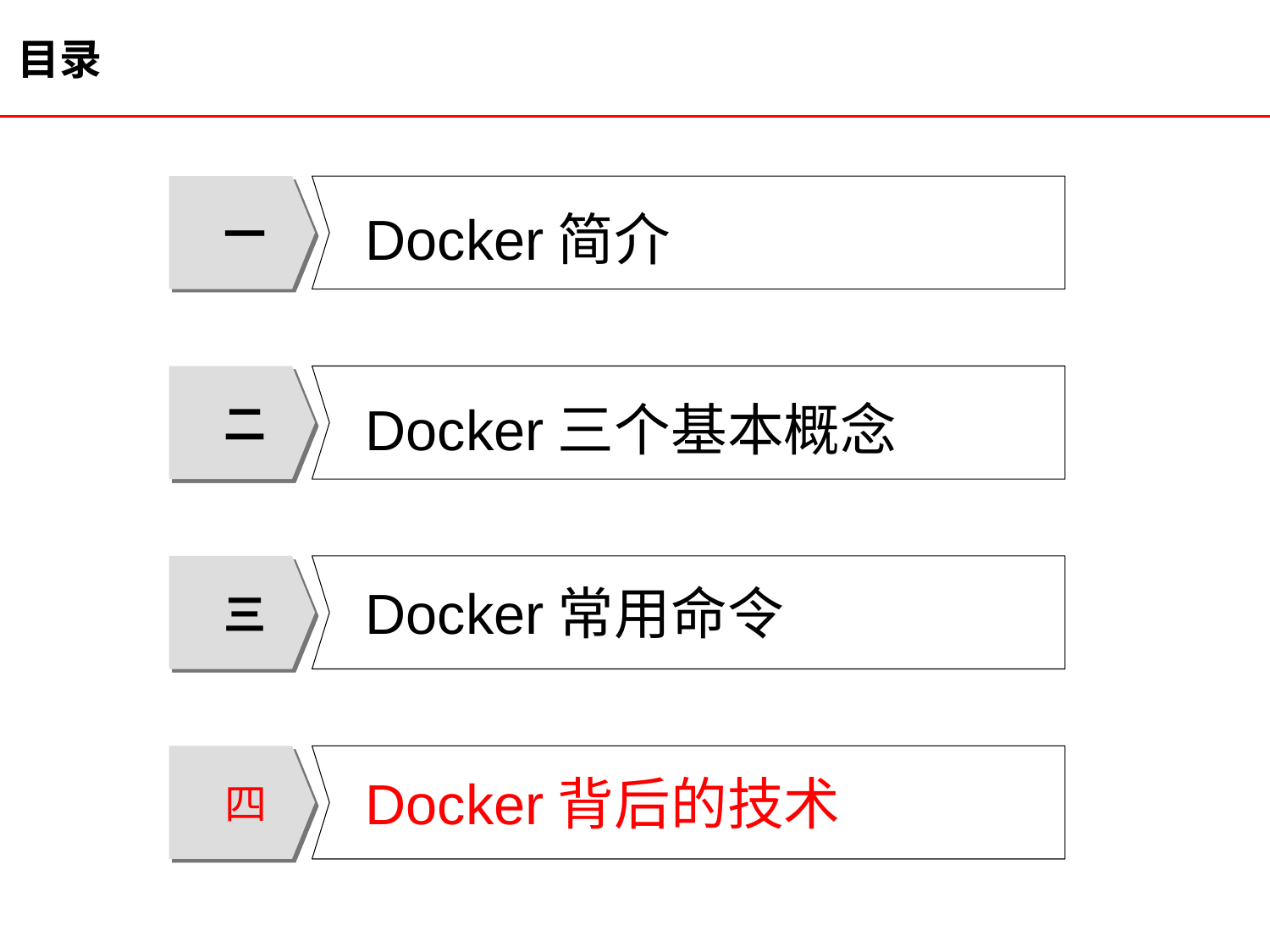

目录

Docker简介
一

Docker三个基本概念
二

Docker常用命令
三

Docker背后的技术
四